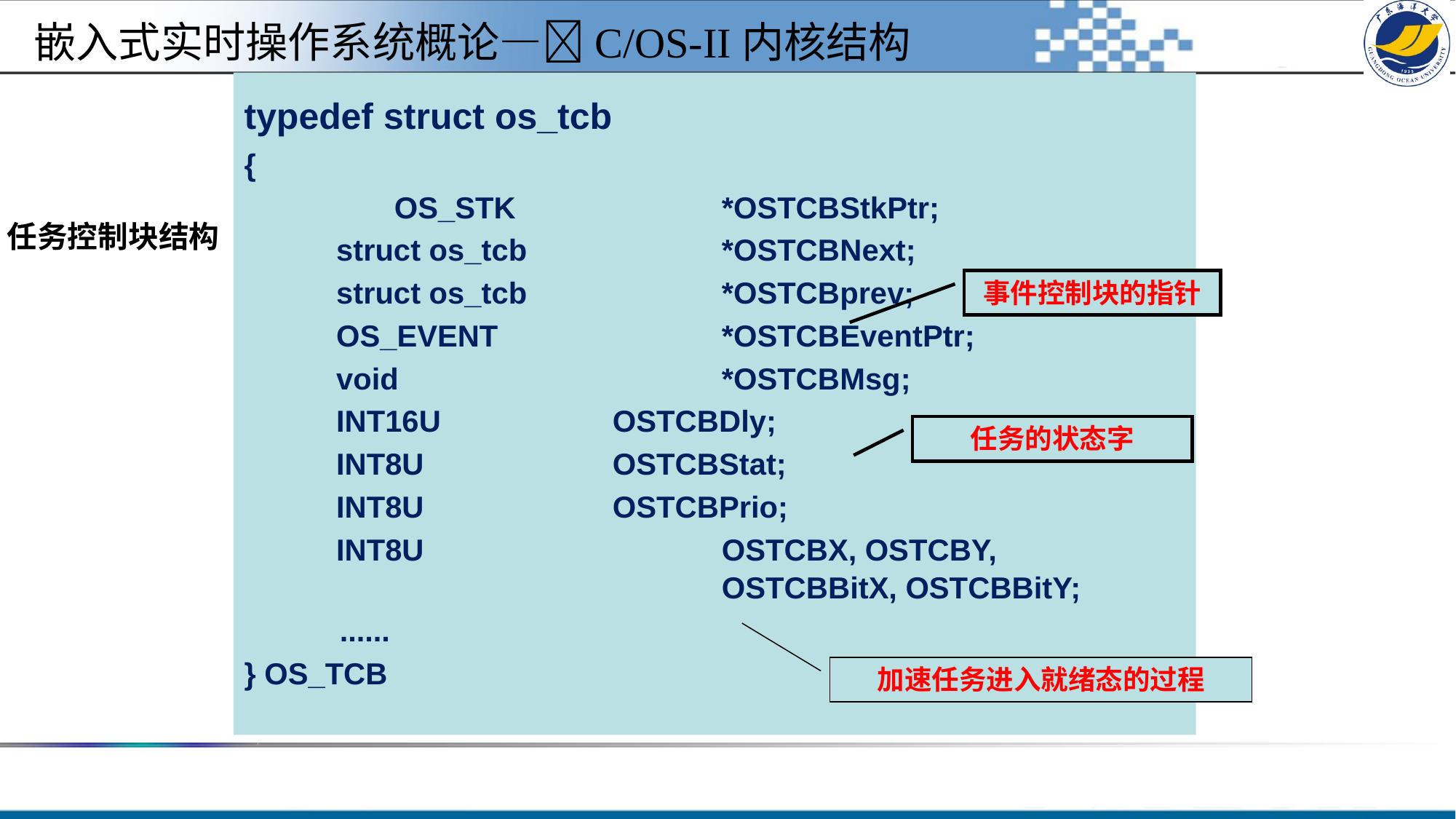

嵌入式实时操作系统概论—μC/OS-II内核结构
typedef struct os_tcb
{
       	OS_STK       		*OSTCBStkPtr;
           struct os_tcb		*OSTCBNext;
           struct os_tcb 		*OSTCBprev;
           OS_EVENT    		*OSTCBEventPtr;
           void             		*OSTCBMsg;
           INT16U    		OSTCBDly;
           INT8U      		OSTCBStat;
           INT8U      		OSTCBPrio;
           INT8U			OSTCBX, OSTCBY, 						OSTCBBitX, OSTCBBitY;
......
} OS_TCB
任务控制块结构
事件控制块的指针
任务的状态字
加速任务进入就绪态的过程
35